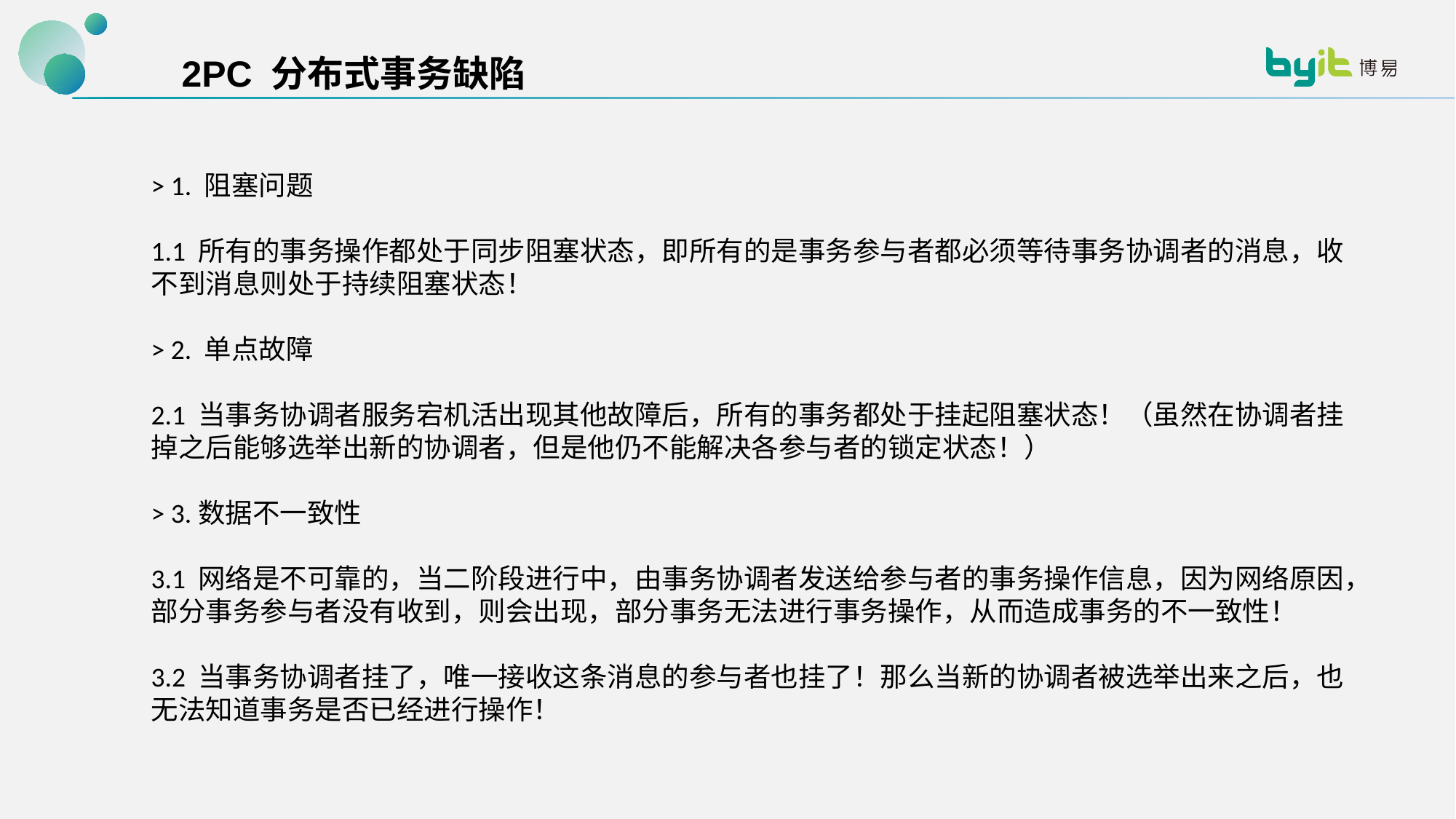

2PC 分布式事务缺陷
> 1. 阻塞问题

1.1 所有的事务操作都处于同步阻塞状态，即所有的是事务参与者都必须等待事务协调者的消息，收不到消息则处于持续阻塞状态！

> 2. 单点故障

2.1 当事务协调者服务宕机活出现其他故障后，所有的事务都处于挂起阻塞状态！（虽然在协调者挂掉之后能够选举出新的协调者，但是他仍不能解决各参与者的锁定状态！）

> 3.数据不一致性

3.1 网络是不可靠的，当二阶段进行中，由事务协调者发送给参与者的事务操作信息，因为网络原因，部分事务参与者没有收到，则会出现，部分事务无法进行事务操作，从而造成事务的不一致性！

3.2 当事务协调者挂了，唯一接收这条消息的参与者也挂了！那么当新的协调者被选举出来之后，也无法知道事务是否已经进行操作！